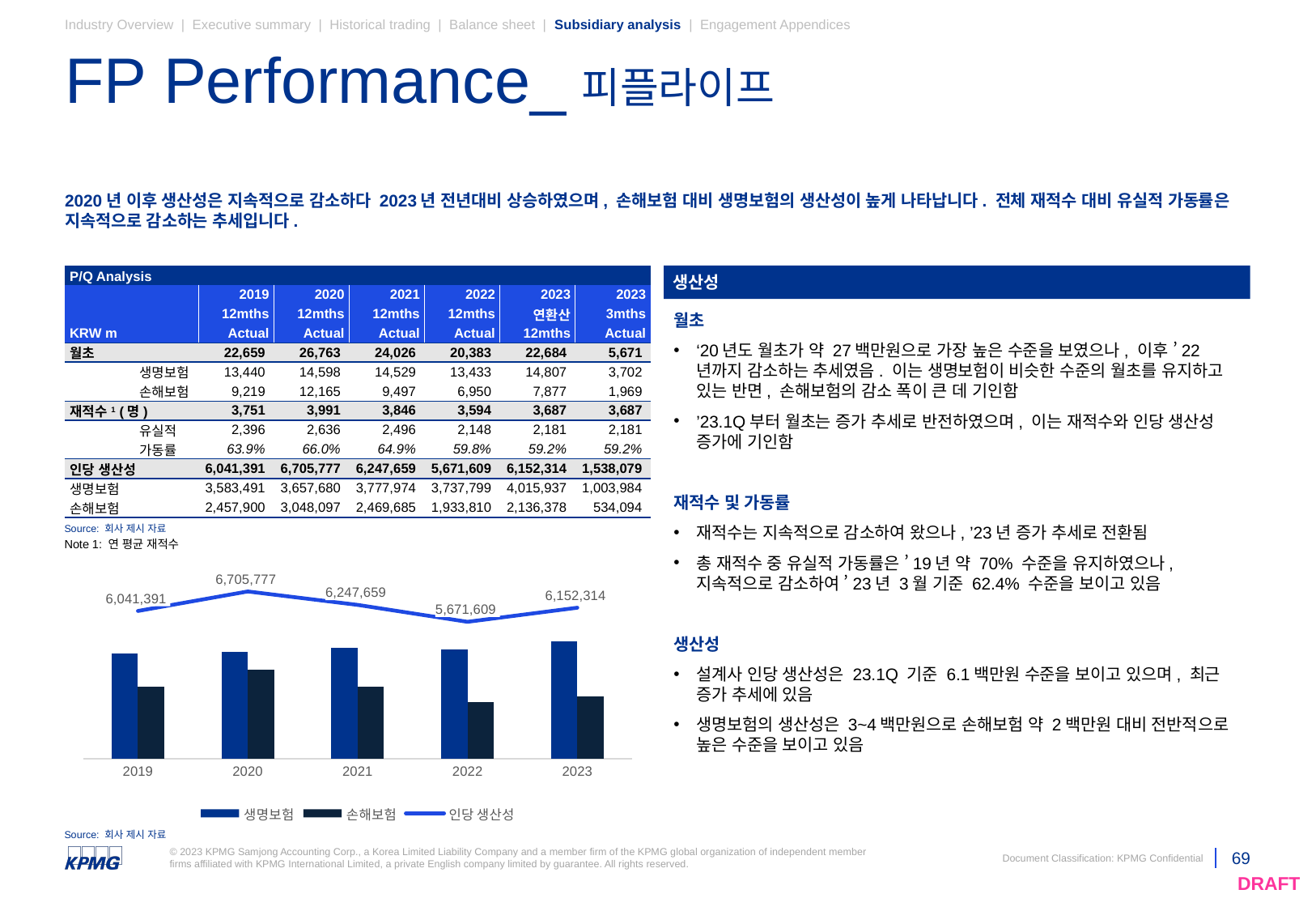

Industry Overview  |  Executive summary  |  Historical trading  |  Balance sheet  |  Subsidiary analysis  |  Engagement Appendices
# FP Performance_피플라이프
2020년 이후 생산성은 지속적으로 감소하다 2023년 전년대비 상승하였으며, 손해보험 대비 생명보험의 생산성이 높게 나타납니다. 전체 재적수 대비 유실적 가동률은 지속적으로 감소하는 추세입니다.
| P/Q Analysis |  |  |  |  |  |  |  |
| --- | --- | --- | --- | --- | --- | --- | --- |
|  |  | 2019 | 2020 | 2021 | 2022 | 2023 | 2023 |
|  |  | 12mths | 12mths | 12mths | 12mths | 연환산 | 3mths |
| KRW m |  | Actual | Actual | Actual | Actual | 12mths | Actual |
| 월초 |  | 22,659 | 26,763 | 24,026 | 20,383 | 22,684 | 5,671 |
|  | 생명보험 | 13,440 | 14,598 | 14,529 | 13,433 | 14,807 | 3,702 |
|  | 손해보험 | 9,219 | 12,165 | 9,497 | 6,950 | 7,877 | 1,969 |
| 재적수1 (명) |  | 3,751 | 3,991 | 3,846 | 3,594 | 3,687 | 3,687 |
|  | 유실적 | 2,396 | 2,636 | 2,496 | 2,148 | 2,181 | 2,181 |
|  | 가동률 | 63.9% | 66.0% | 64.9% | 59.8% | 59.2% | 59.2% |
| 인당 생산성 |  | 6,041,391 | 6,705,777 | 6,247,659 | 5,671,609 | 6,152,314 | 1,538,079 |
| 생명보험 |  | 3,583,491 | 3,657,680 | 3,777,974 | 3,737,799 | 4,015,937 | 1,003,984 |
| 손해보험 |  | 2,457,900 | 3,048,097 | 2,469,685 | 1,933,810 | 2,136,378 | 534,094 |
생산성
월초
‘20년도 월초가 약 27백만원으로 가장 높은 수준을 보였으나, 이후 ’22년까지 감소하는 추세였음. 이는 생명보험이 비슷한 수준의 월초를 유지하고 있는 반면, 손해보험의 감소 폭이 큰 데 기인함
’23.1Q부터 월초는 증가 추세로 반전하였으며, 이는 재적수와 인당 생산성 증가에 기인함

재적수 및 가동률
재적수는 지속적으로 감소하여 왔으나, ’23년 증가 추세로 전환됨
총 재적수 중 유실적 가동률은 ’19년 약 70% 수준을 유지하였으나, 지속적으로 감소하여 ’23년 3월 기준 62.4% 수준을 보이고 있음

생산성
설계사 인당 생산성은 23.1Q 기준 6.1백만원 수준을 보이고 있으며, 최근 증가 추세에 있음
생명보험의 생산성은 3~4백만원으로 손해보험 약 2백만원 대비 전반적으로 높은 수준을 보이고 있음
Source: 회사 제시 자료
Note 1: 연 평균 재적수

### Chart

| Category | 생명보험 | 손해보험 | 인당 생산성 |
|---|---|---|---|
| 2019 | 3583490.8635545583 | 2457900.0205301396 | 6041390.884084698 |
| 2020 | 3657680.407667252 | 3048096.6562265097 | 6705777.063893761 |
| 2021 | 3777973.7204151945 | 2469685.1475502197 | 6247658.867965414 |
| 2022 | 3737799.0977345984 | 1933810.3241125054 | 5671609.421847104 |
| 2023 | 4015936.7973962585 | 2136377.6685652295 | 6152314.465961487 |
Source: 회사 제시 자료